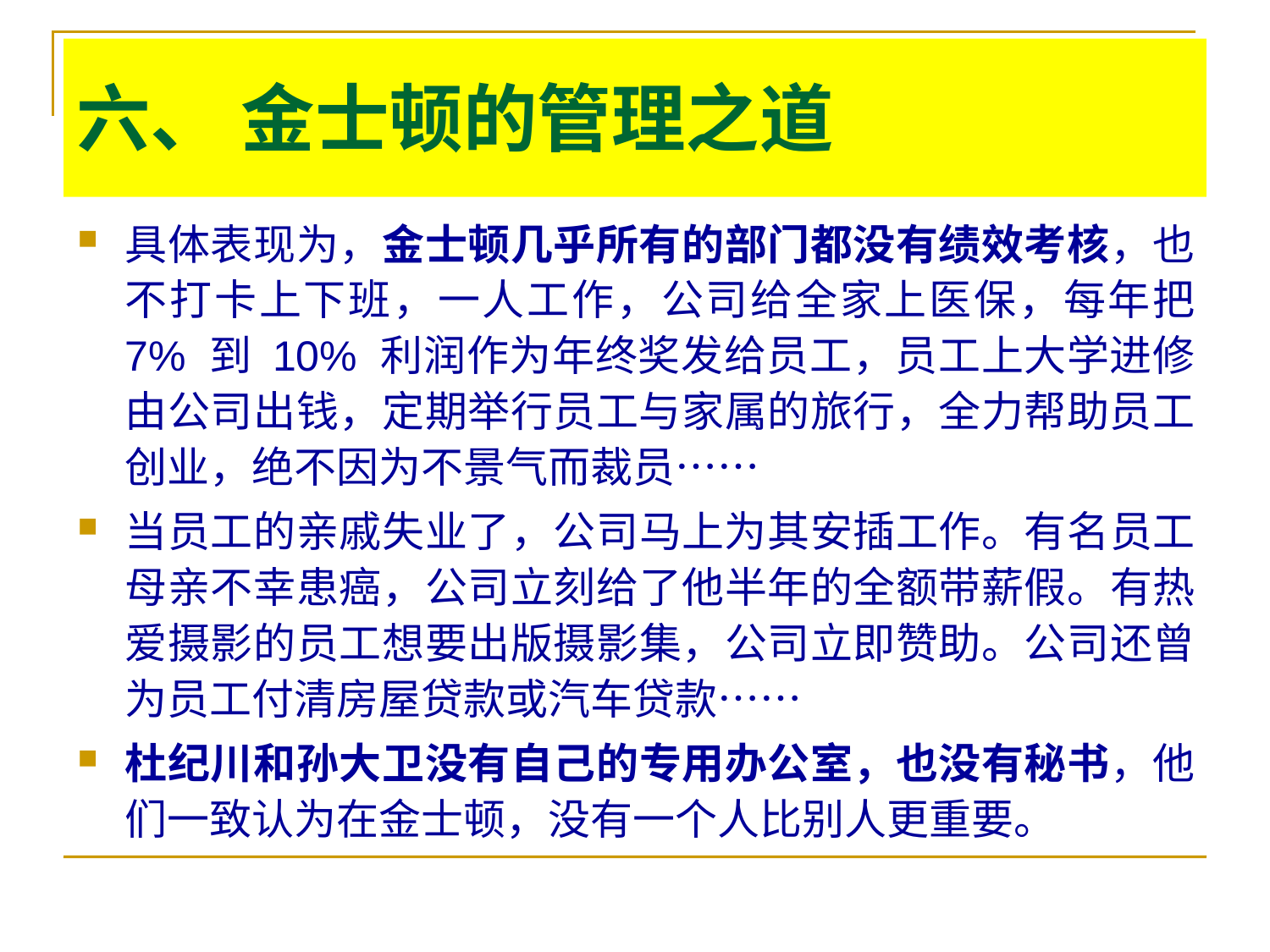

# 六、 金士顿的管理之道
具体表现为，金士顿几乎所有的部门都没有绩效考核，也不打卡上下班，一人工作，公司给全家上医保，每年把 7% 到 10% 利润作为年终奖发给员工，员工上大学进修由公司出钱，定期举行员工与家属的旅行，全力帮助员工创业，绝不因为不景气而裁员……
当员工的亲戚失业了，公司马上为其安插工作。有名员工母亲不幸患癌，公司立刻给了他半年的全额带薪假。有热爱摄影的员工想要出版摄影集，公司立即赞助。公司还曾为员工付清房屋贷款或汽车贷款……
杜纪川和孙大卫没有自己的专用办公室，也没有秘书，他们一致认为在金士顿，没有一个人比别人更重要。

63